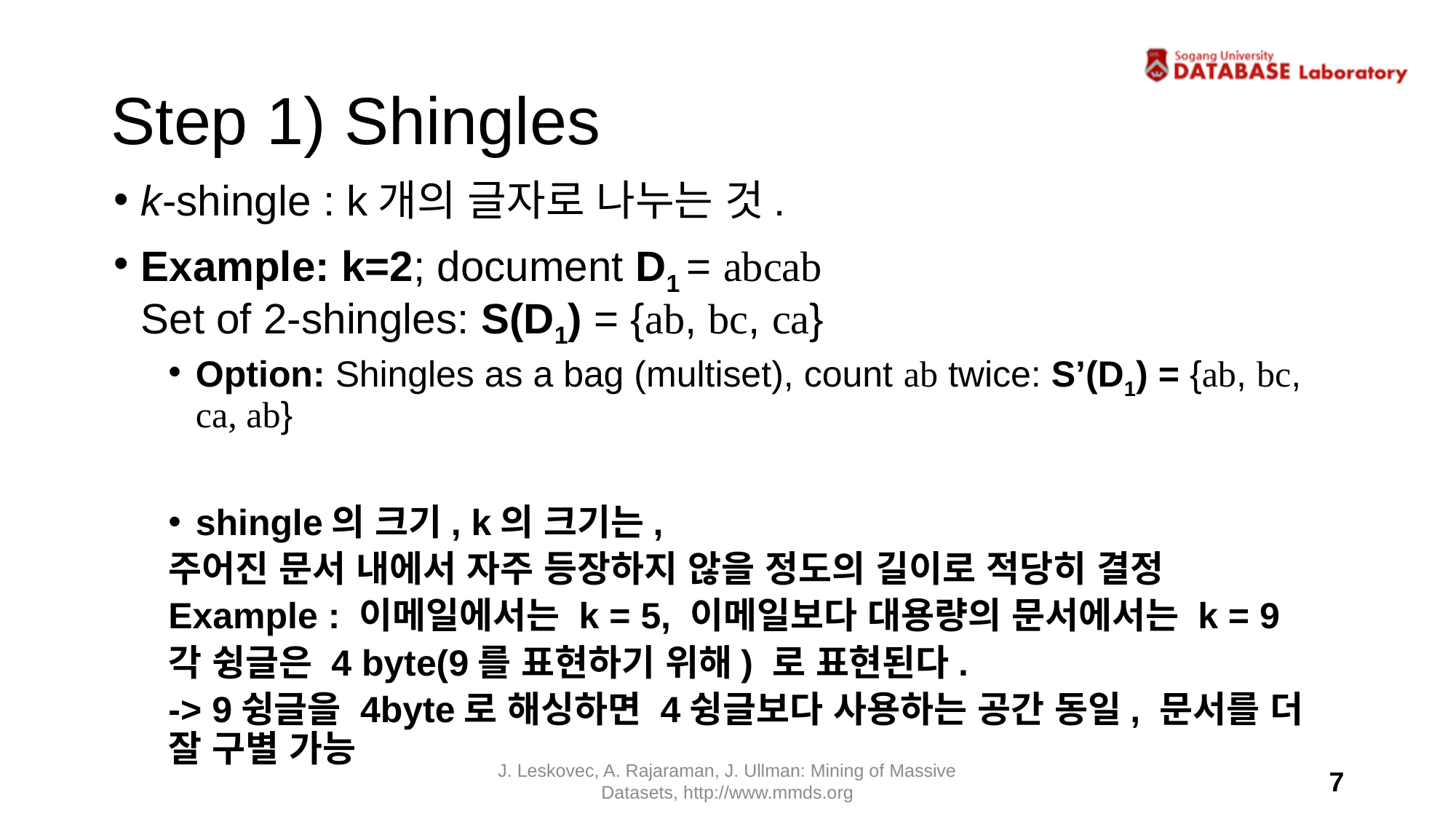

# Step 1) Shingles
k-shingle : k개의 글자로 나누는 것.
Example: k=2; document D1 = abcab
Set of 2-shingles: S(D1) = {ab, bc, ca}
Option: Shingles as a bag (multiset), count ab twice: S’(D1) = {ab, bc, ca, ab}

shingle의 크기, k의 크기는,
주어진 문서 내에서 자주 등장하지 않을 정도의 길이로 적당히 결정
Example : 이메일에서는 k = 5, 이메일보다 대용량의 문서에서는 k = 9
각 슁글은 4 byte(9를 표현하기 위해) 로 표현된다.
-> 9슁글을 4byte로 해싱하면 4슁글보다 사용하는 공간 동일, 문서를 더 잘 구별 가능
J. Leskovec, A. Rajaraman, J. Ullman: Mining of Massive Datasets, http://www.mmds.org
7